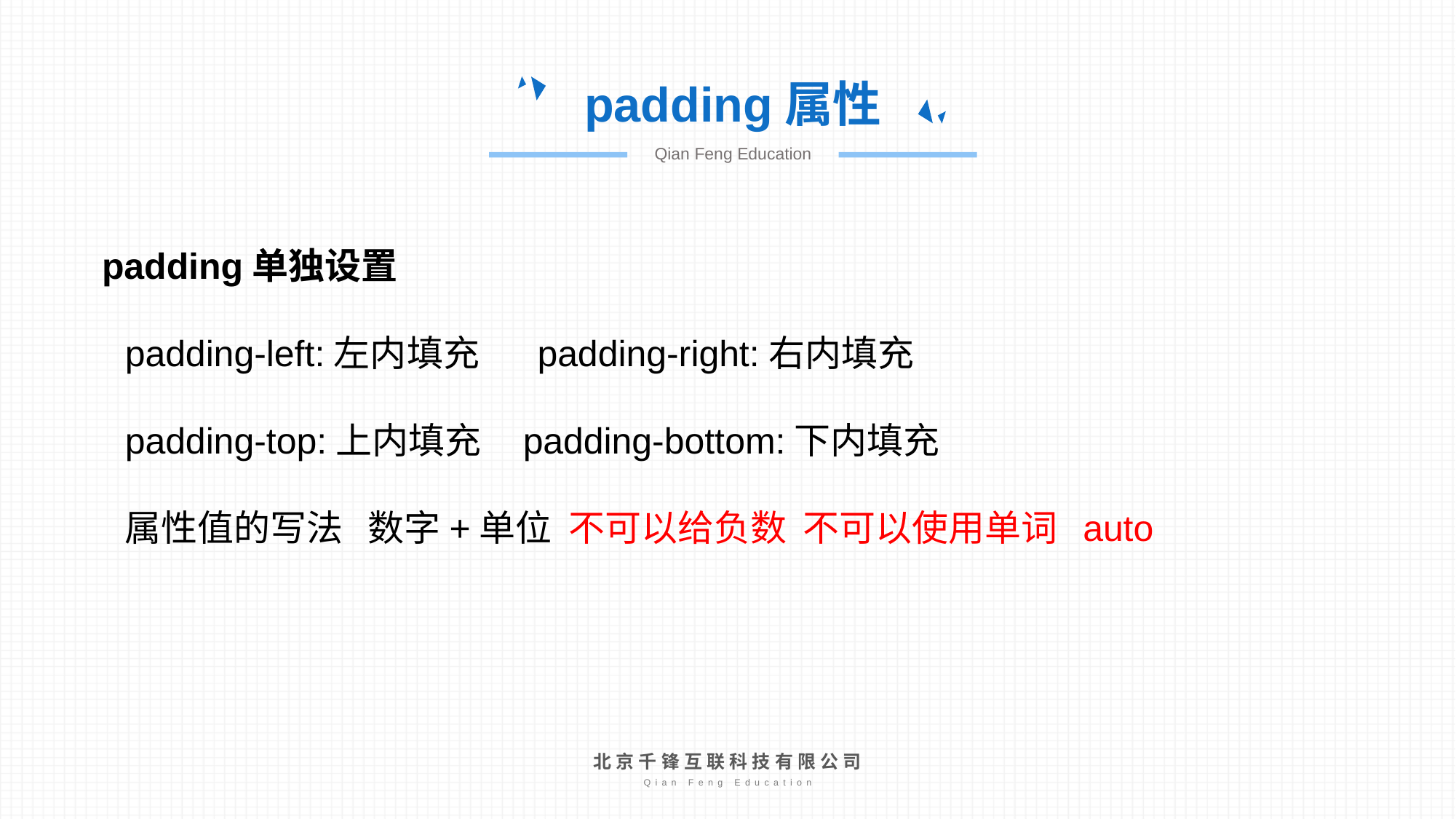

padding属性

Qian Feng Education

padding单独设置
	padding-left:左内填充      padding-right:右内填充
	padding-top:上内填充    padding-bottom:下内填充
	属性值的写法   数字+单位  不可以给负数  不可以使用单词  auto
北京千锋互联科技有限公司
Qian Feng Education